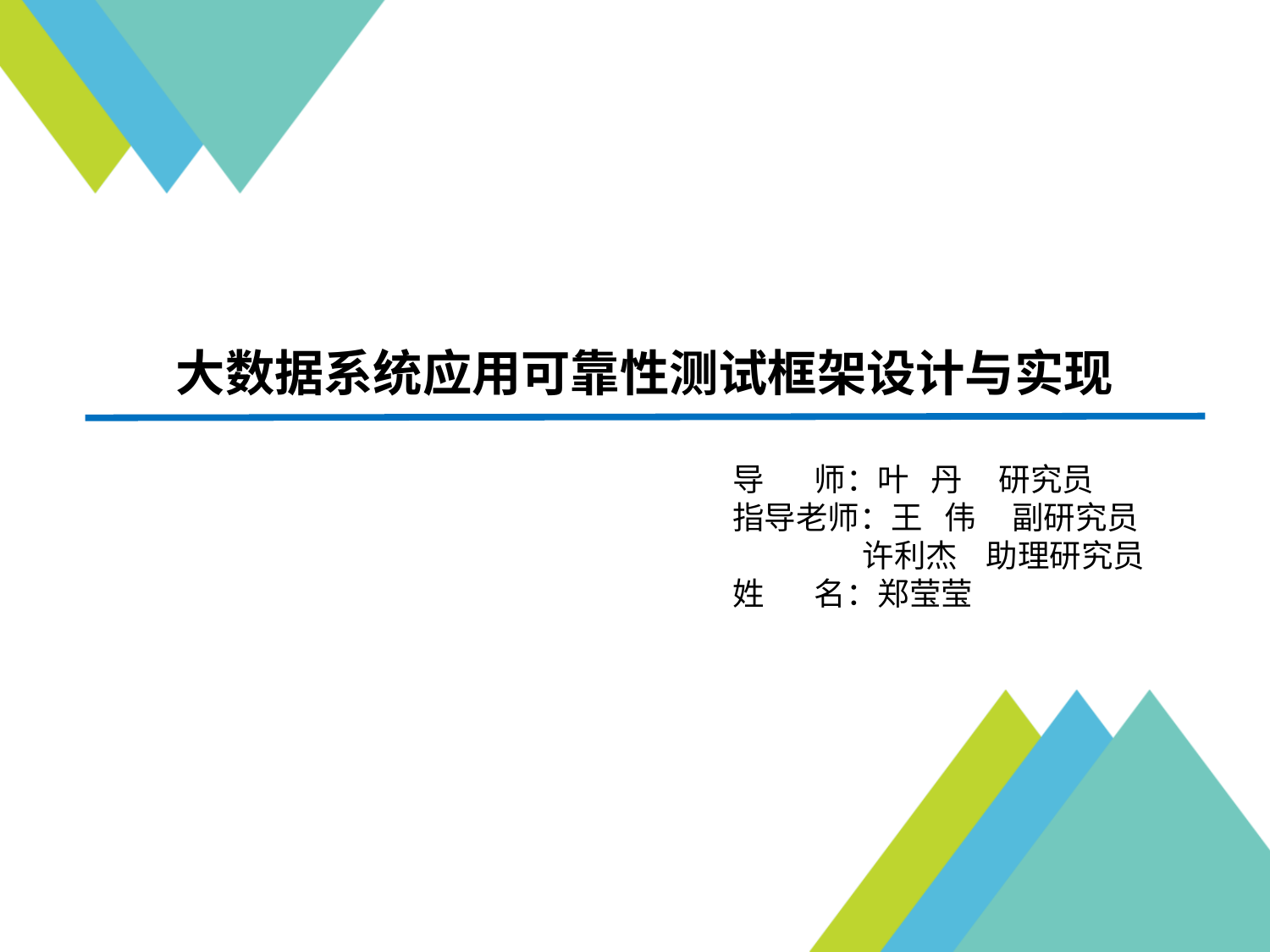

大数据系统应用可靠性测试框架设计与实现
导       师：叶   丹     研究员
指导老师：王   伟     副研究员
                 许利杰    助理研究员
姓       名：郑莹莹